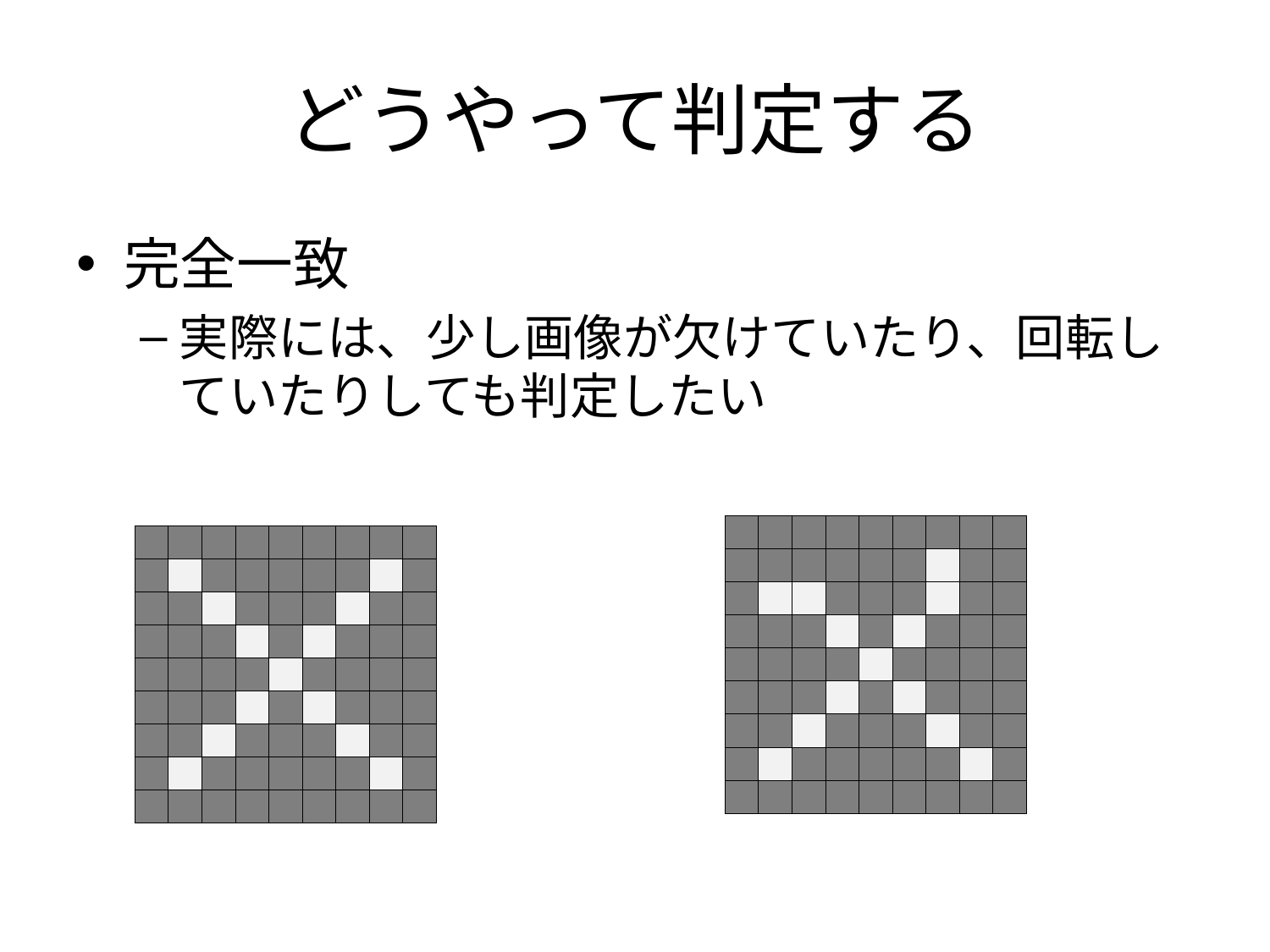

# どうやって判定する
完全一致
実際には、少し画像が欠けていたり、回転していたりしても判定したい
|  |  |  |  |  |  |  |  |  |
| --- | --- | --- | --- | --- | --- | --- | --- | --- |
|  |  |  |  |  |  |  |  |  |
|  |  |  |  |  |  |  |  |  |
|  |  |  |  |  |  |  |  |  |
|  |  |  |  |  |  |  |  |  |
|  |  |  |  |  |  |  |  |  |
|  |  |  |  |  |  |  |  |  |
|  |  |  |  |  |  |  |  |  |
|  |  |  |  |  |  |  |  |  |
|  |  |  |  |  |  |  |  |  |
| --- | --- | --- | --- | --- | --- | --- | --- | --- |
|  |  |  |  |  |  |  |  |  |
|  |  |  |  |  |  |  |  |  |
|  |  |  |  |  |  |  |  |  |
|  |  |  |  |  |  |  |  |  |
|  |  |  |  |  |  |  |  |  |
|  |  |  |  |  |  |  |  |  |
|  |  |  |  |  |  |  |  |  |
|  |  |  |  |  |  |  |  |  |